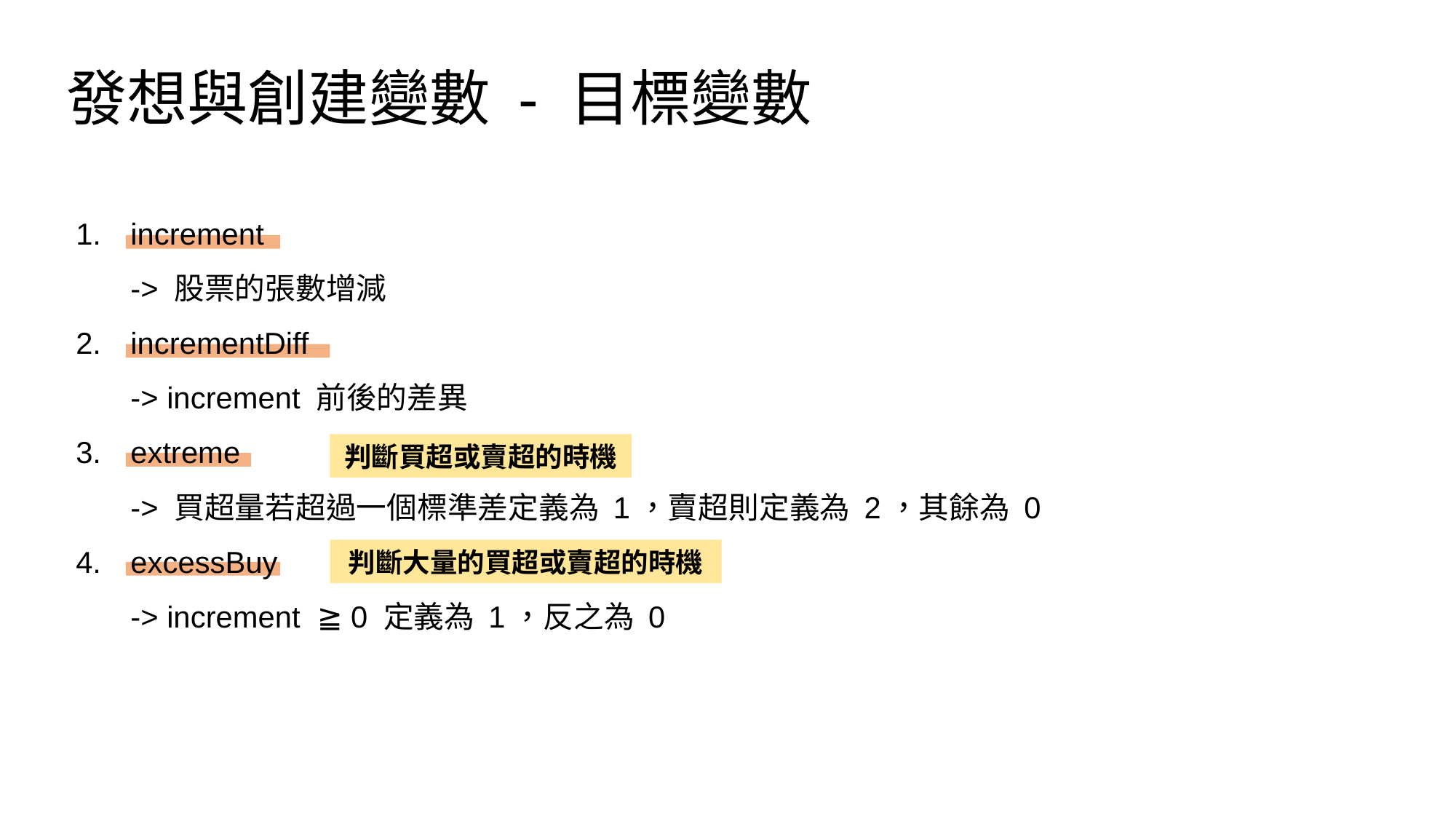

發想與創建變數 - 目標變數
increment
-> 股票的張數增減
incrementDiff
-> increment 前後的差異
extreme
-> 買超量若超過一個標準差定義為 1，賣超則定義為 2，其餘為 0
excessBuy
-> increment  ≧ 0 定義為 1，反之為 0

判斷買超或賣超的時機

判斷大量的買超或賣超的時機